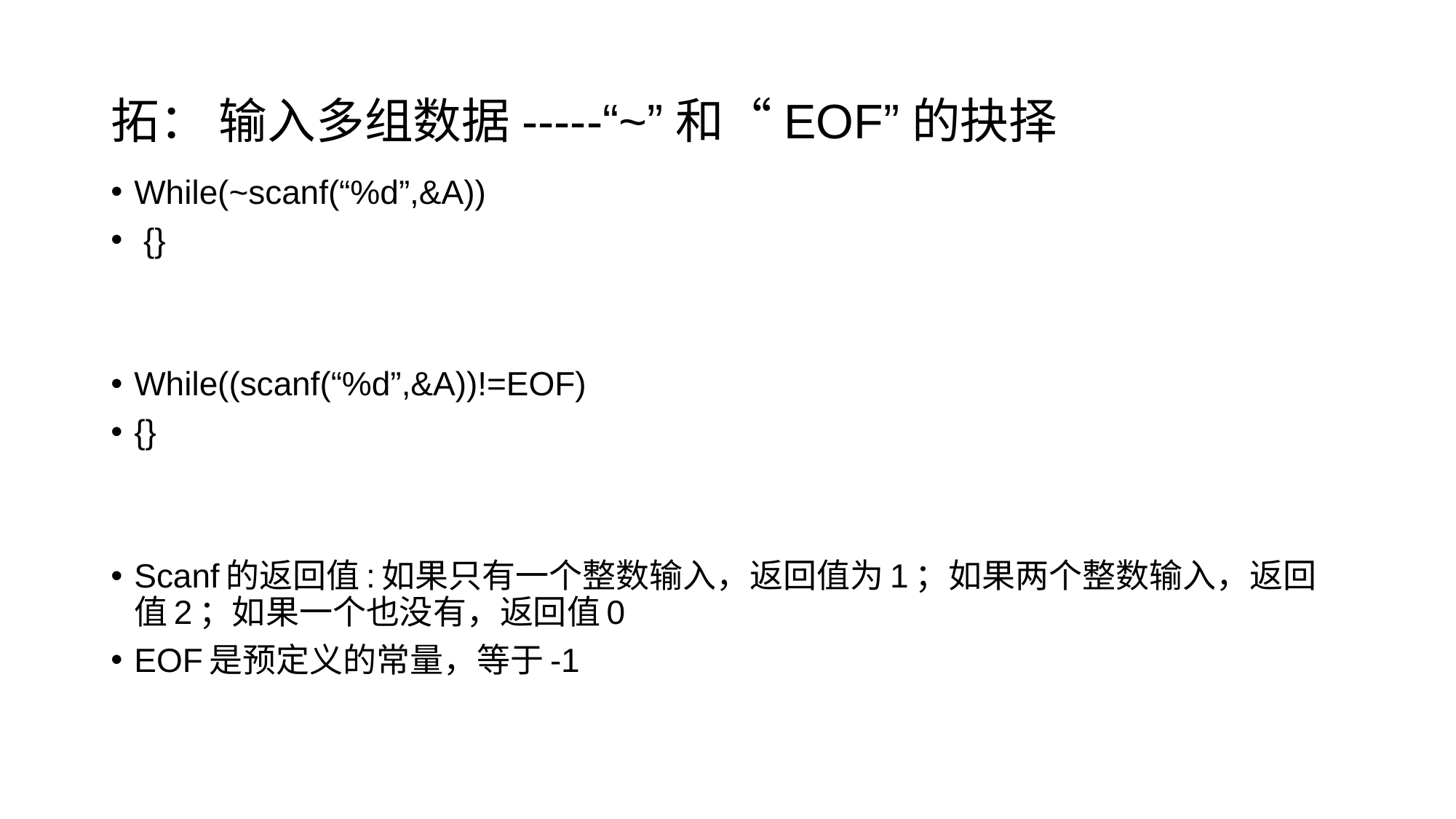

# 拓： 输入多组数据-----“~”和“EOF”的抉择
While(~scanf(“%d”,&A))
 {}

While((scanf(“%d”,&A))!=EOF)
{}

Scanf的返回值:如果只有一个整数输入，返回值为1；如果两个整数输入，返回值2；如果一个也没有，返回值0
EOF是预定义的常量，等于-1